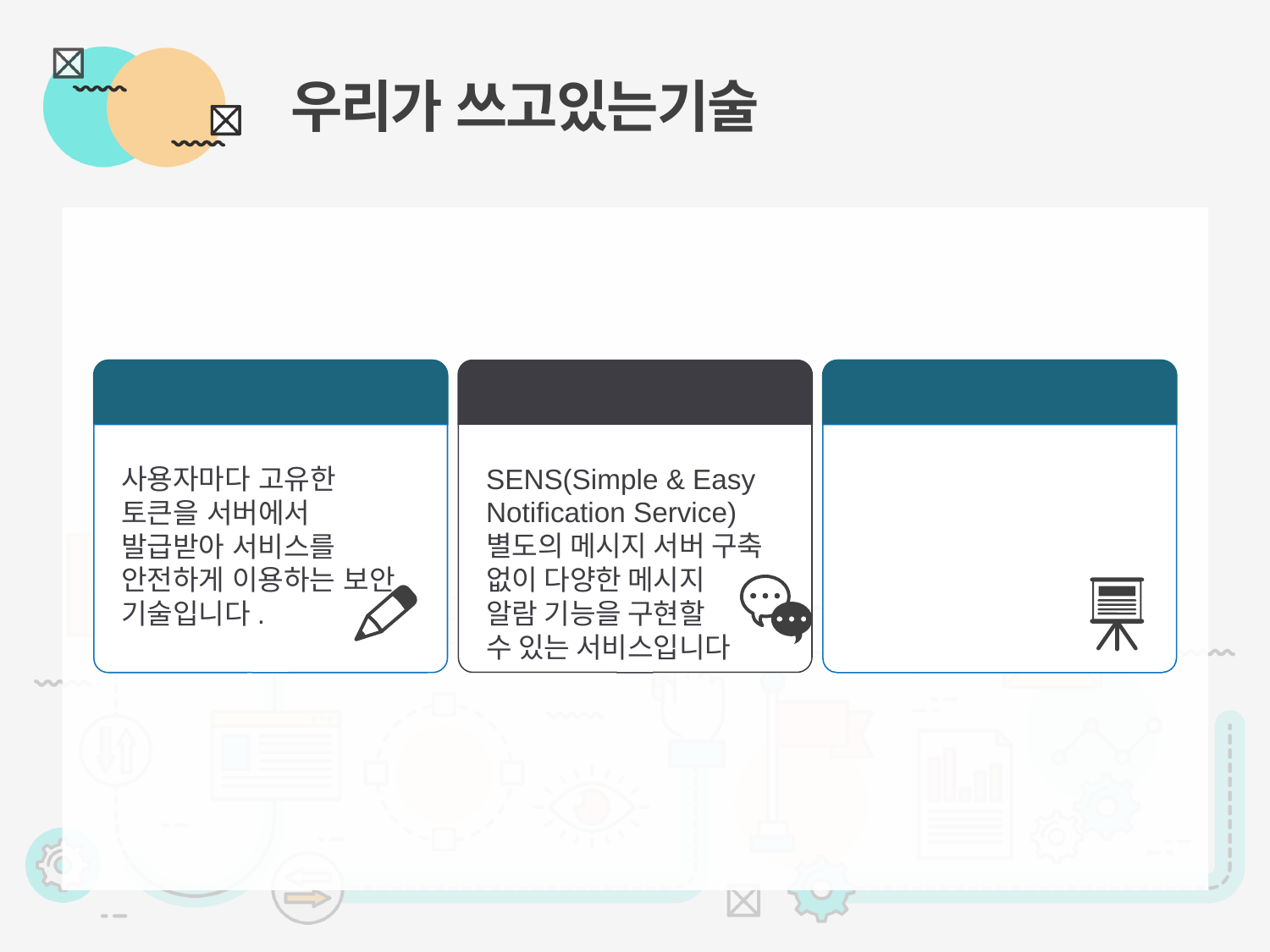

# 우리가 쓰고있는기술
SENS API
JWT

SENS(Simple & Easy Notification Service)
별도의 메시지 서버 구축 없이 다양한 메시지
알람 기능을 구현할
수 있는 서비스입니다
사용자마다 고유한 토큰을 서버에서 발급받아 서비스를 안전하게 이용하는 보안 기술입니다.